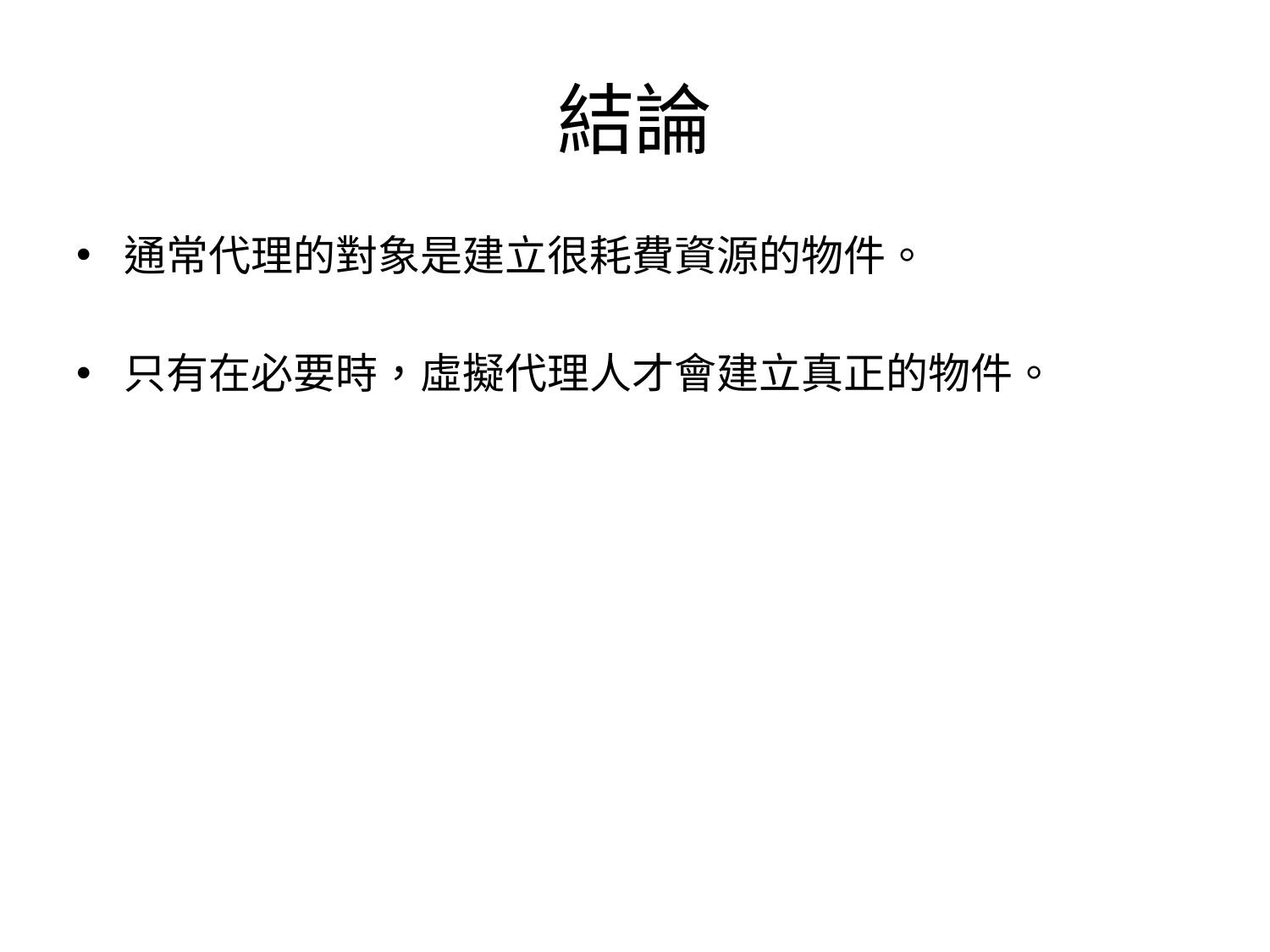

# 結論
通常代理的對象是建立很耗費資源的物件。

只有在必要時，虛擬代理人才會建立真正的物件。